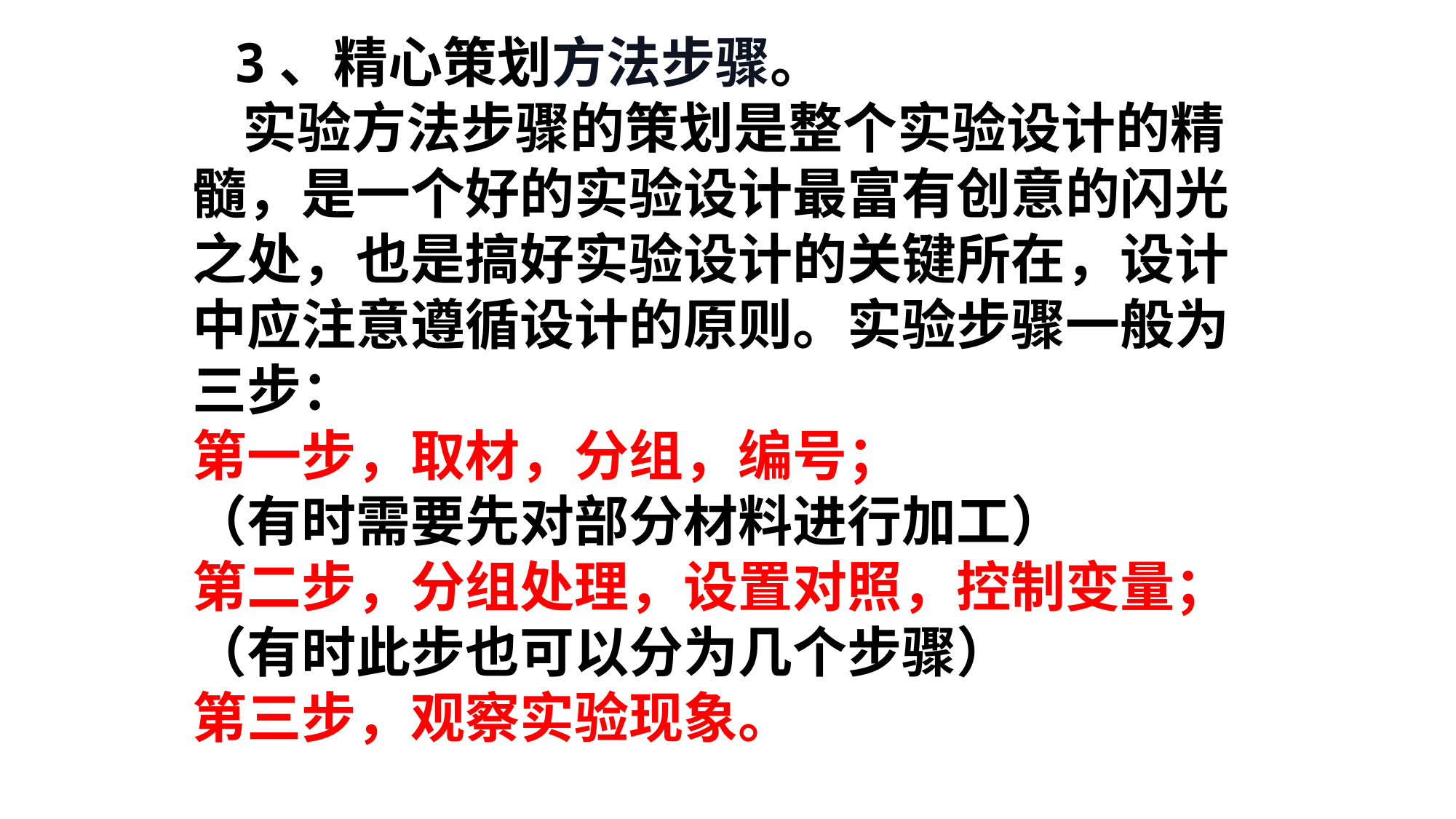

3、精心策划方法步骤。
   实验方法步骤的策划是整个实验设计的精髓，是一个好的实验设计最富有创意的闪光之处，也是搞好实验设计的关键所在，设计中应注意遵循设计的原则。实验步骤一般为三步：
第一步，取材，分组，编号；
（有时需要先对部分材料进行加工）
第二步，分组处理，设置对照，控制变量；
（有时此步也可以分为几个步骤）
第三步，观察实验现象。
10